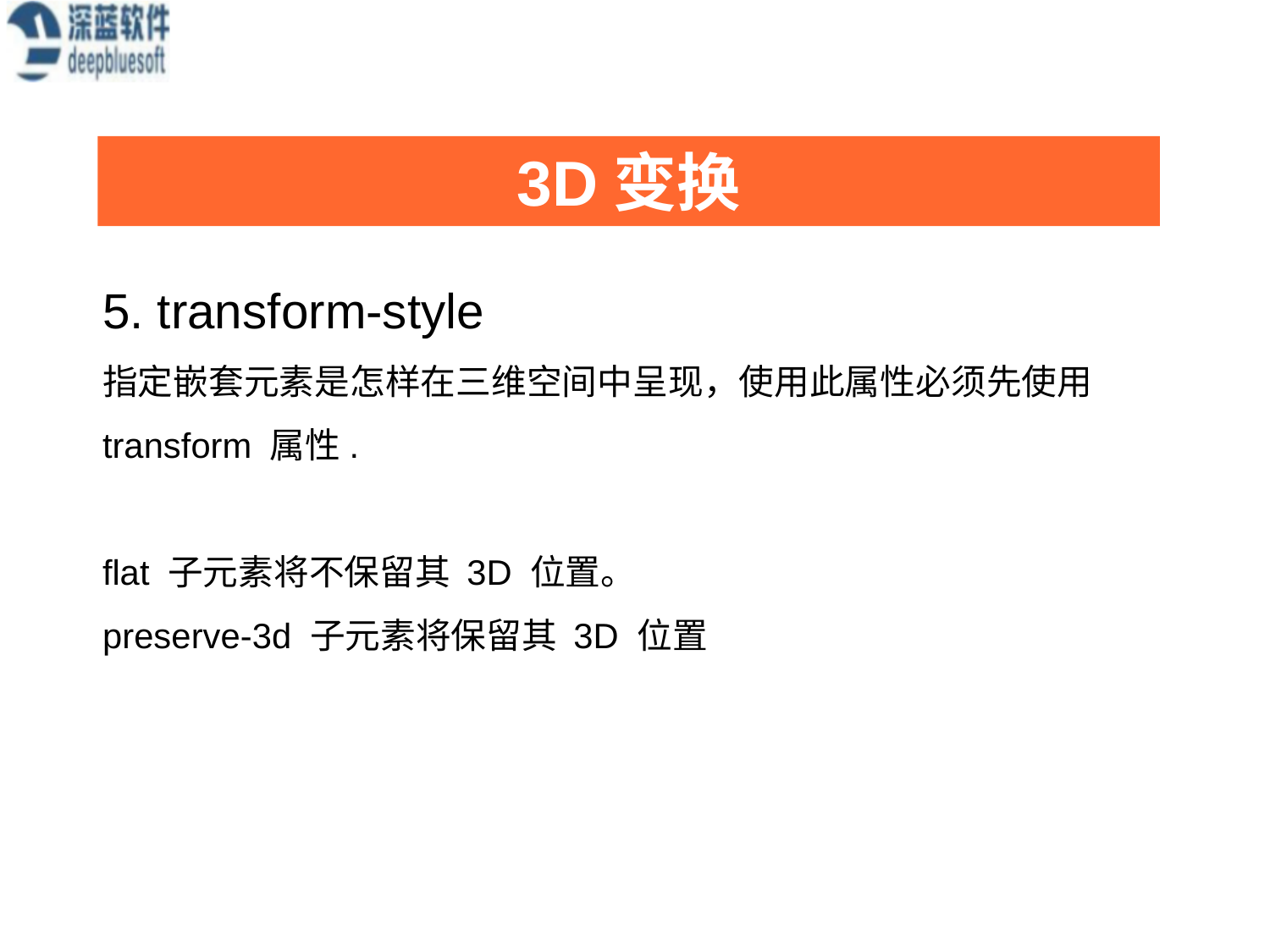

3D变换

5. transform-style
指定嵌套元素是怎样在三维空间中呈现，使用此属性必须先使用transform 属性.

flat 子元素将不保留其 3D 位置。
preserve-3d 子元素将保留其 3D 位置